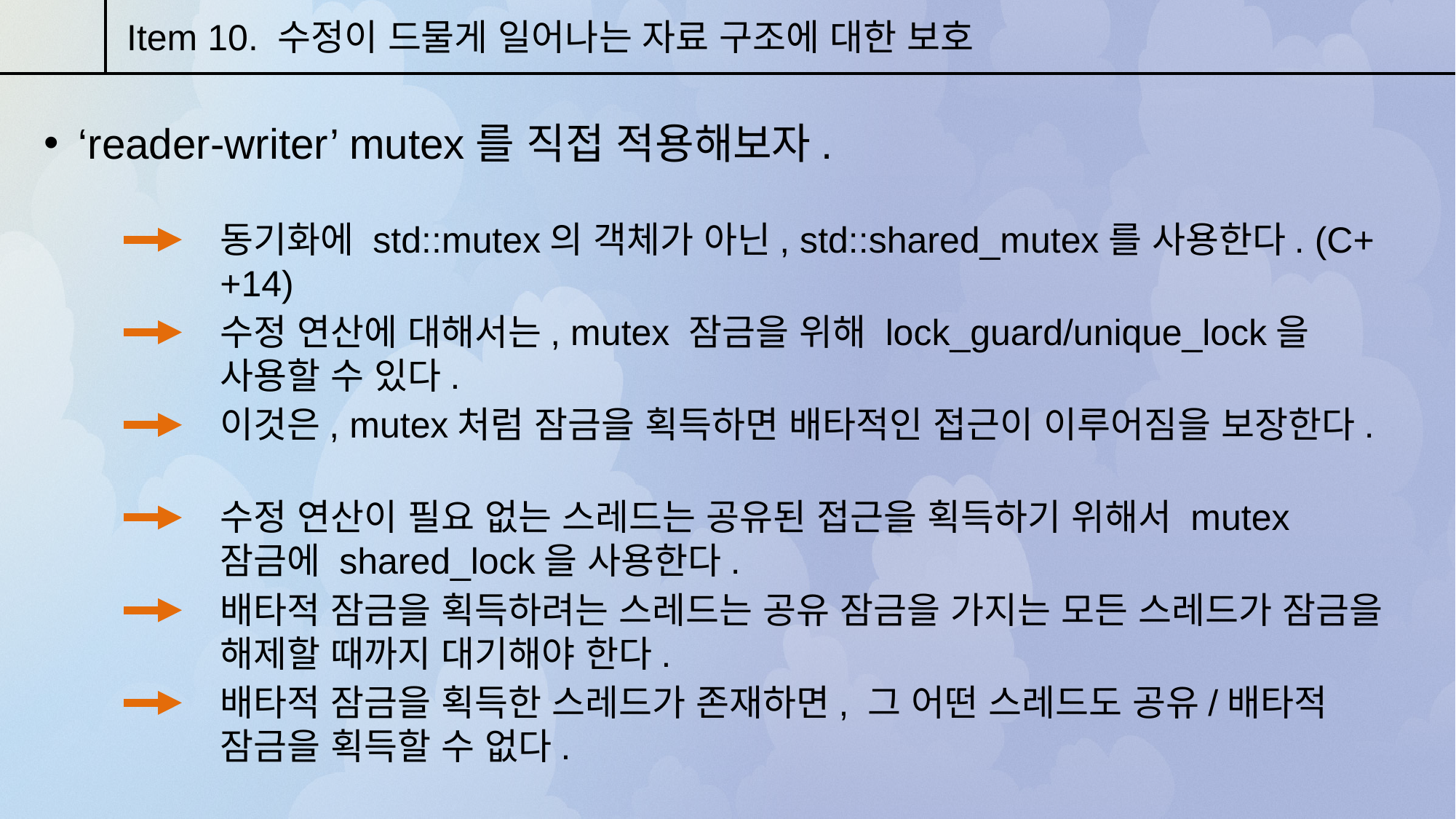

Item 10. 수정이 드물게 일어나는 자료 구조에 대한 보호
‘reader-writer’ mutex를 직접 적용해보자.
동기화에 std::mutex의 객체가 아닌, std::shared_mutex를 사용한다. (C++14)
수정 연산에 대해서는, mutex 잠금을 위해 lock_guard/unique_lock을 사용할 수 있다.
이것은, mutex처럼 잠금을 획득하면 배타적인 접근이 이루어짐을 보장한다.
수정 연산이 필요 없는 스레드는 공유된 접근을 획득하기 위해서 mutex 잠금에 shared_lock을 사용한다.
배타적 잠금을 획득하려는 스레드는 공유 잠금을 가지는 모든 스레드가 잠금을 해제할 때까지 대기해야 한다.
배타적 잠금을 획득한 스레드가 존재하면, 그 어떤 스레드도 공유/배타적 잠금을 획득할 수 없다.